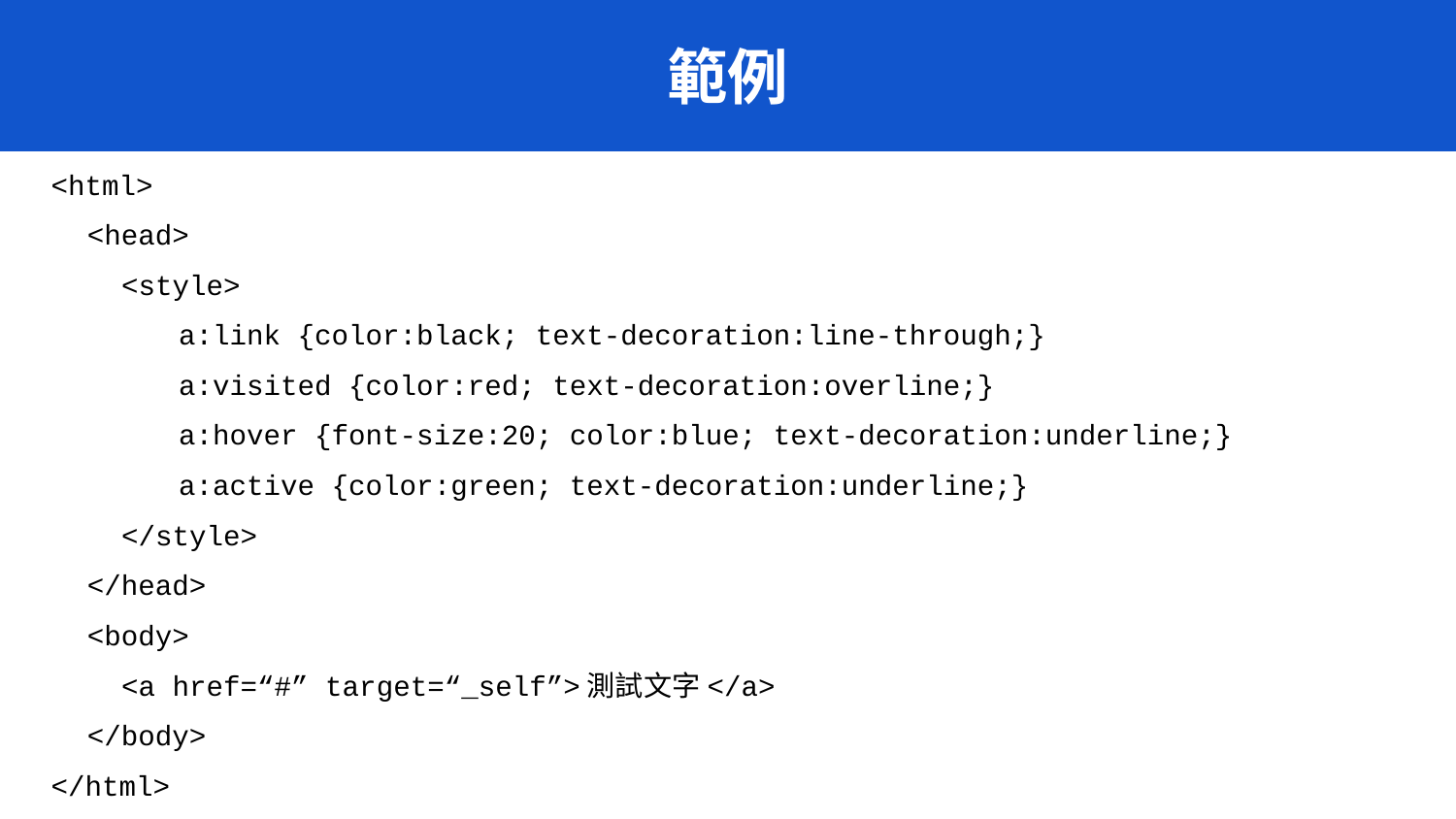

# 範例
<html>
<head>
<style>
a:link {color:black; text-decoration:line-through;}
a:visited {color:red; text-decoration:overline;}
a:hover {font-size:20; color:blue; text-decoration:underline;}
a:active {color:green; text-decoration:underline;}
</style>
</head>
<body>
<a href=“#” target=“_self”>測試文字</a>
</body>
</html>